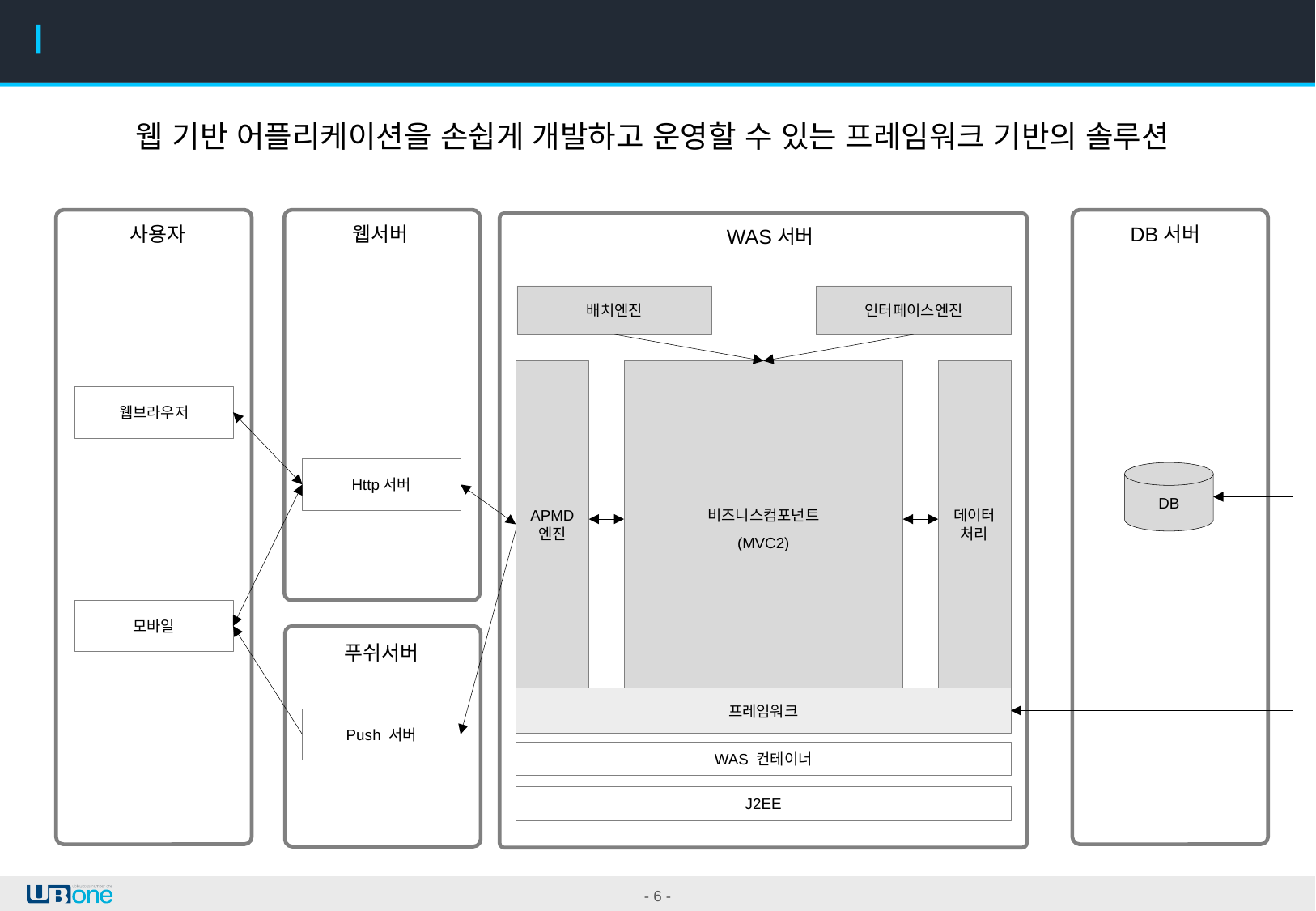

4. 프레임워크 동적 뷰
웹 기반 어플리케이션을 손쉽게 개발하고 운영할 수 있는 프레임워크 기반의 솔루션

사용자
웹서버
DB서버
WAS서버
배치엔진
인터페이스엔진
APMD
엔진
데이터
처리
비즈니스컴포넌트
(MVC2)
웹브라우저
Http서버
DB
모바일

푸쉬서버
프레임워크
Push 서버
WAS 컨테이너
J2EE